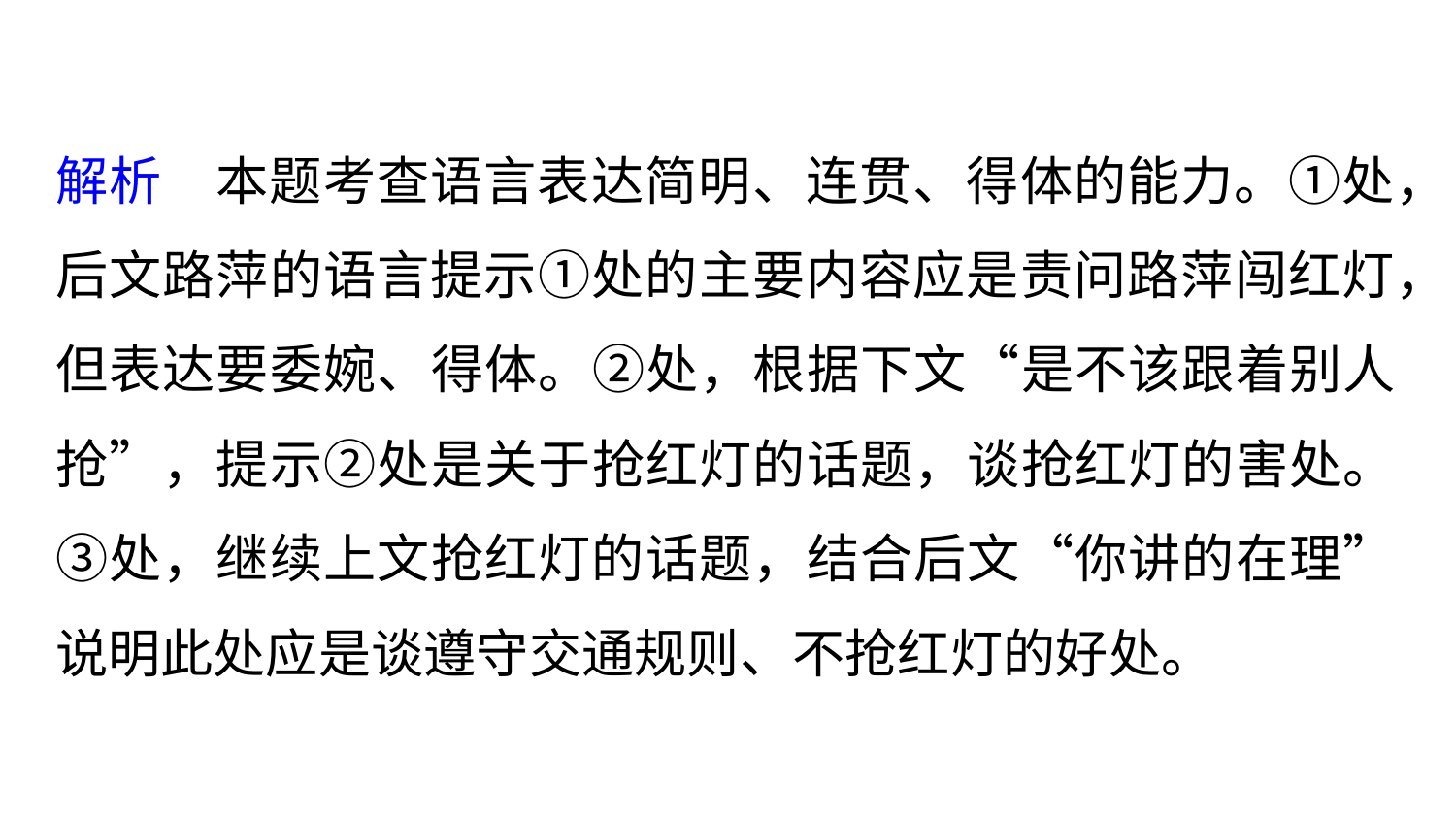

解析　本题考查语言表达简明、连贯、得体的能力。①处，后文路萍的语言提示①处的主要内容应是责问路萍闯红灯，但表达要委婉、得体。②处，根据下文“是不该跟着别人抢”，提示②处是关于抢红灯的话题，谈抢红灯的害处。③处，继续上文抢红灯的话题，结合后文“你讲的在理”说明此处应是谈遵守交通规则、不抢红灯的好处。